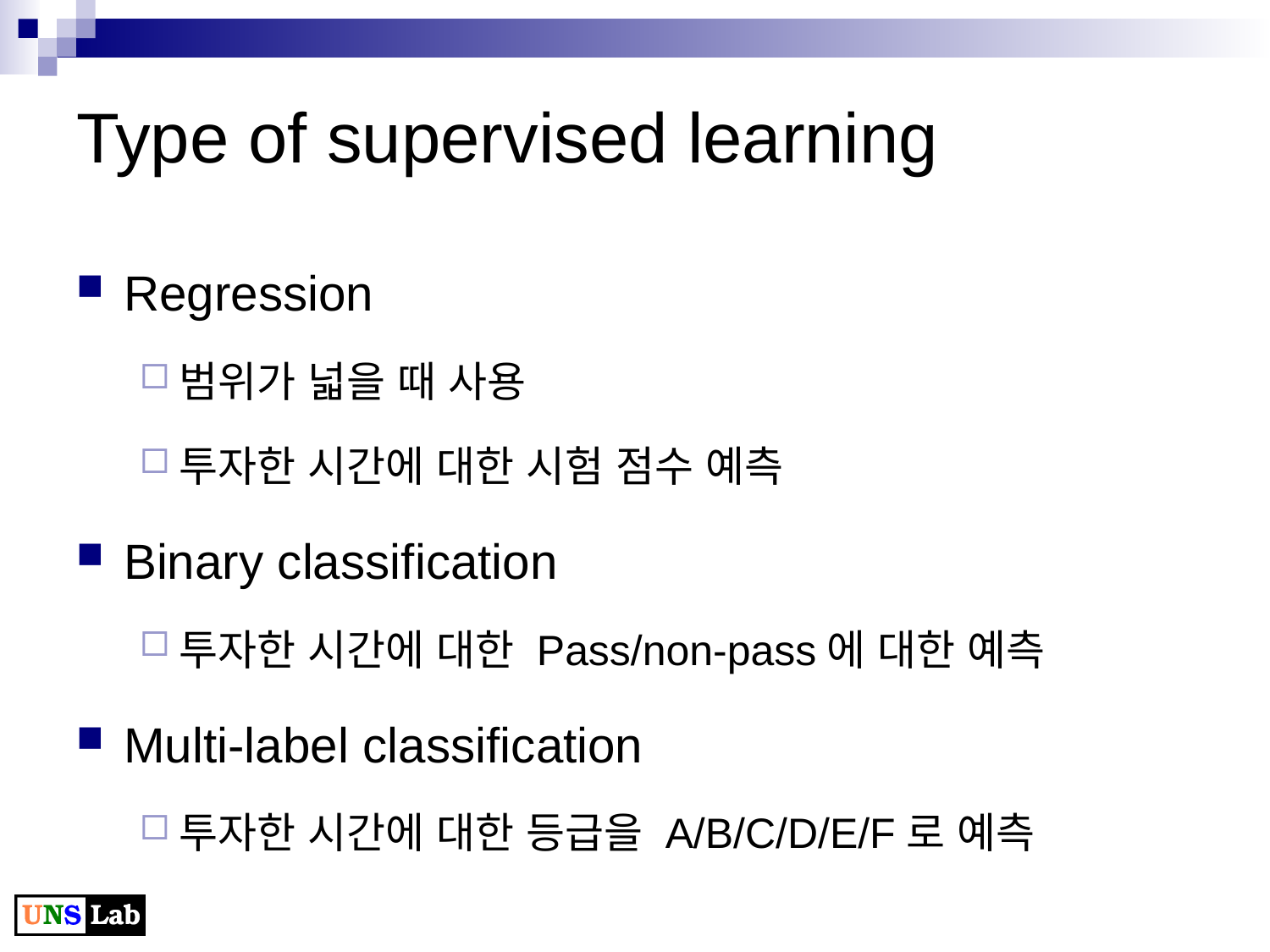

# Type of supervised learning
Regression
범위가 넓을 때 사용
투자한 시간에 대한 시험 점수 예측
Binary classification
투자한 시간에 대한 Pass/non-pass에 대한 예측
Multi-label classification
투자한 시간에 대한 등급을 A/B/C/D/E/F로 예측